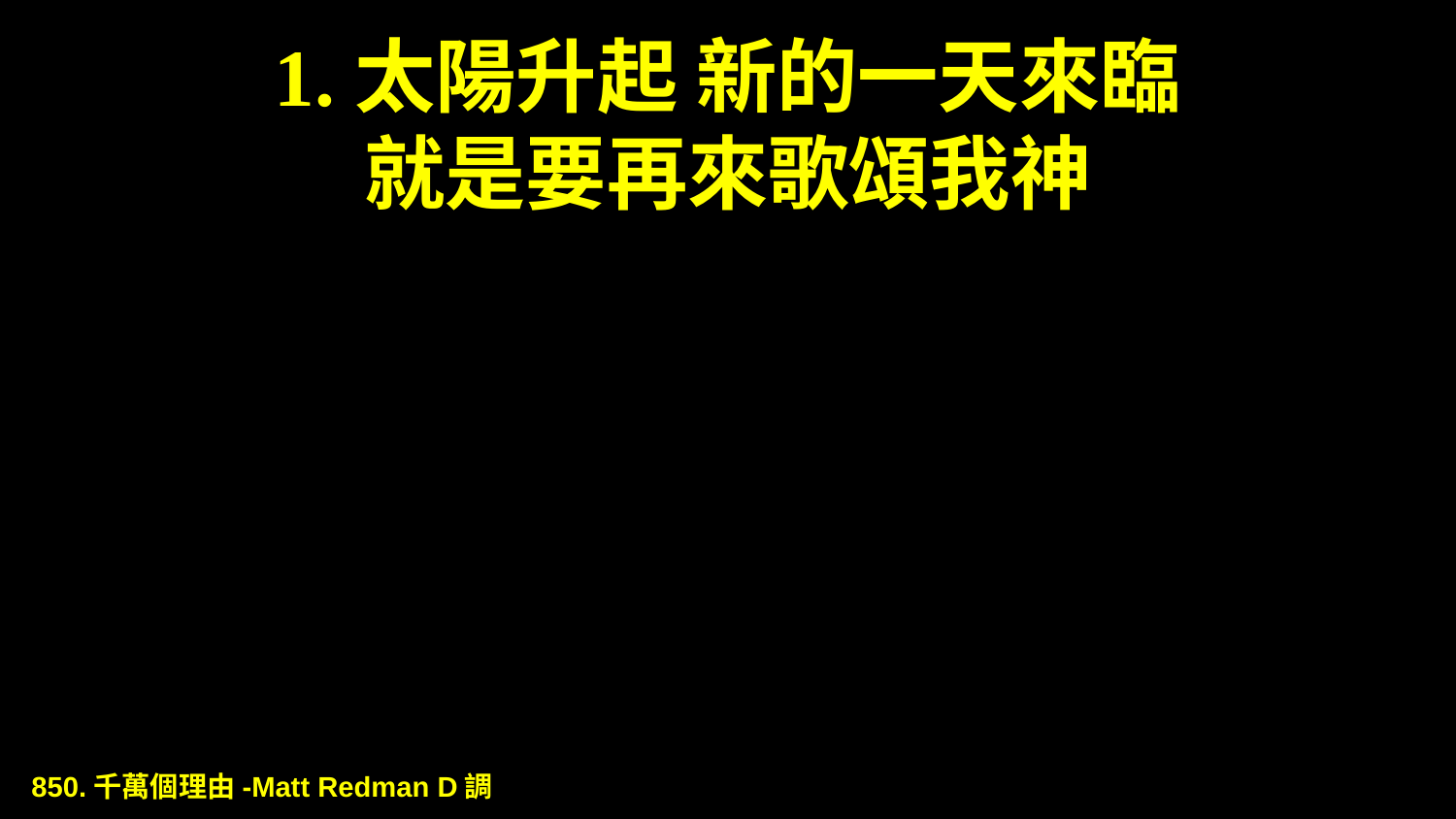

# 1.太陽升起 新的一天來臨 就是要再來歌頌我神
850.千萬個理由-Matt Redman D調